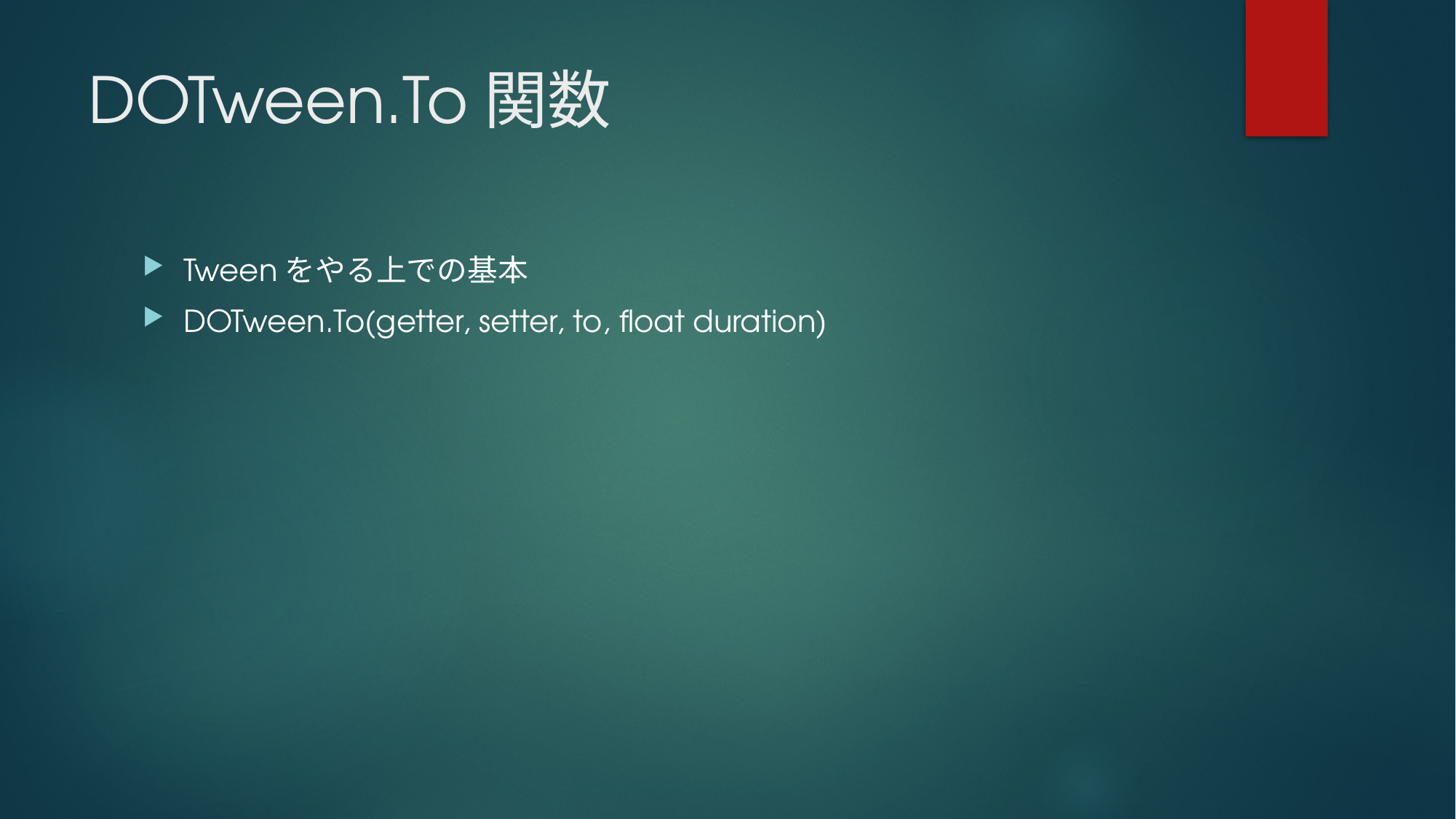

# DOTween.To関数
Tweenをやる上での基本
DOTween.To(getter, setter, to, float duration)